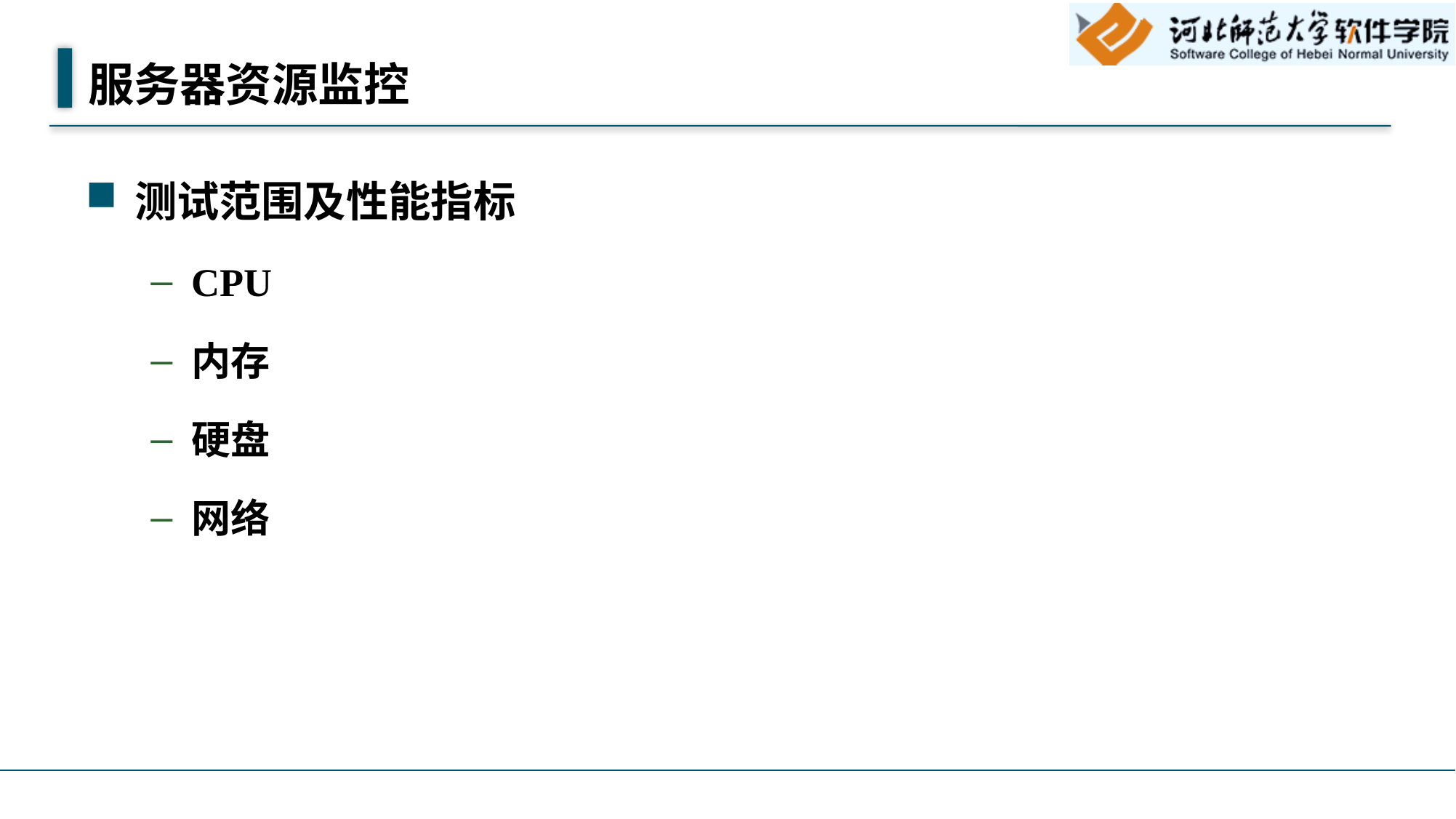

# 服务器资源监控
测试范围及性能指标
CPU
内存
硬盘
网络